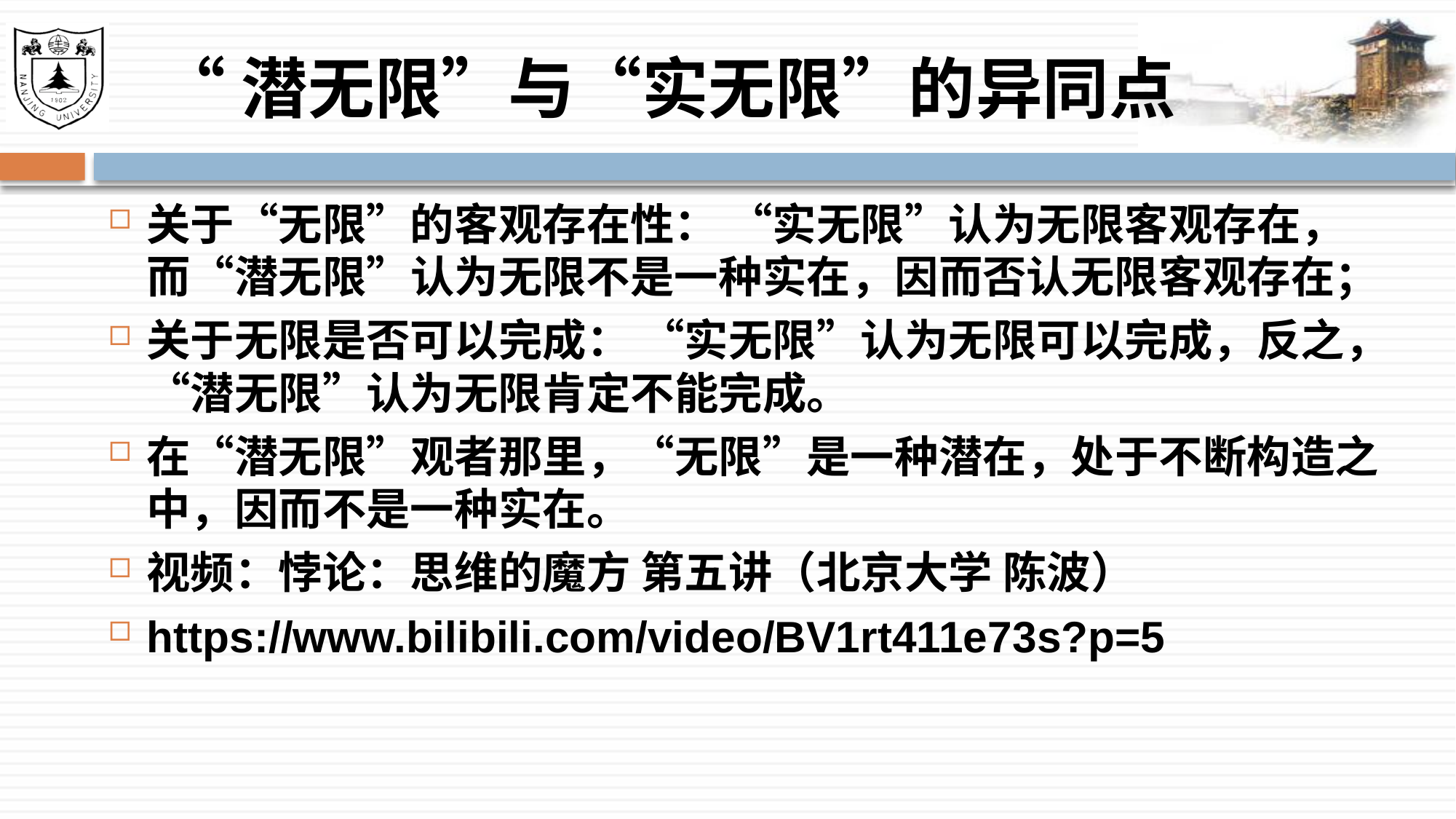

# “潜无限”与“实无限”的异同点
关于“无限”的客观存在性： “实无限”认为无限客观存在，而“潜无限”认为无限不是一种实在，因而否认无限客观存在；
关于无限是否可以完成： “实无限”认为无限可以完成，反之，“潜无限”认为无限肯定不能完成。
在“潜无限”观者那里，“无限”是一种潜在，处于不断构造之中，因而不是一种实在。
视频：悖论：思维的魔方 第五讲（北京大学 陈波）
https://www.bilibili.com/video/BV1rt411e73s?p=5